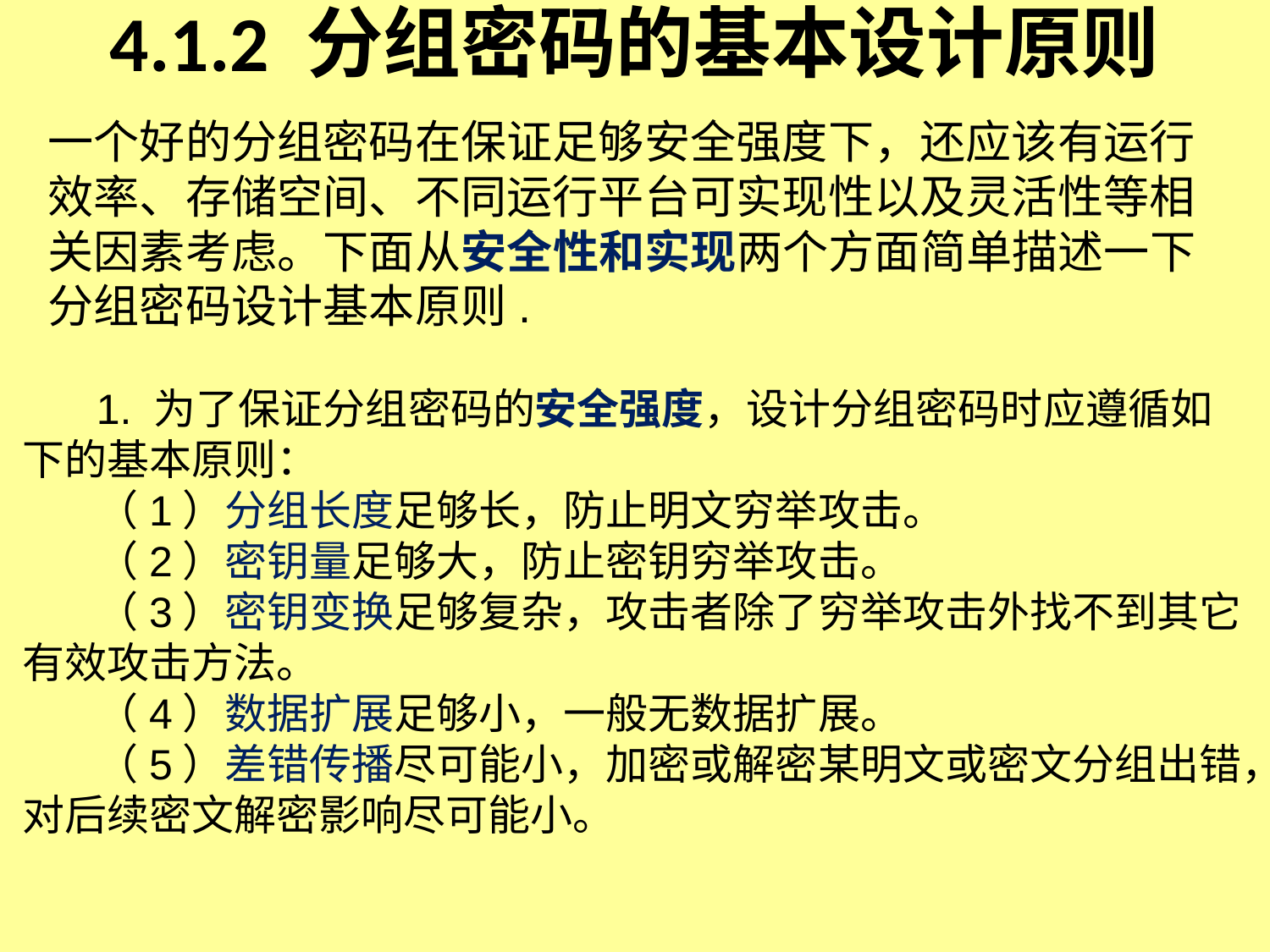

# 4.1.2 分组密码的基本设计原则
一个好的分组密码在保证足够安全强度下，还应该有运行效率、存储空间、不同运行平台可实现性以及灵活性等相关因素考虑。下面从安全性和实现两个方面简单描述一下分组密码设计基本原则.
1. 为了保证分组密码的安全强度，设计分组密码时应遵循如下的基本原则：
（1）分组长度足够长，防止明文穷举攻击。
（2）密钥量足够大，防止密钥穷举攻击。
（3）密钥变换足够复杂，攻击者除了穷举攻击外找不到其它有效攻击方法。
（4）数据扩展足够小，一般无数据扩展。
（5）差错传播尽可能小，加密或解密某明文或密文分组出错，对后续密文解密影响尽可能小。